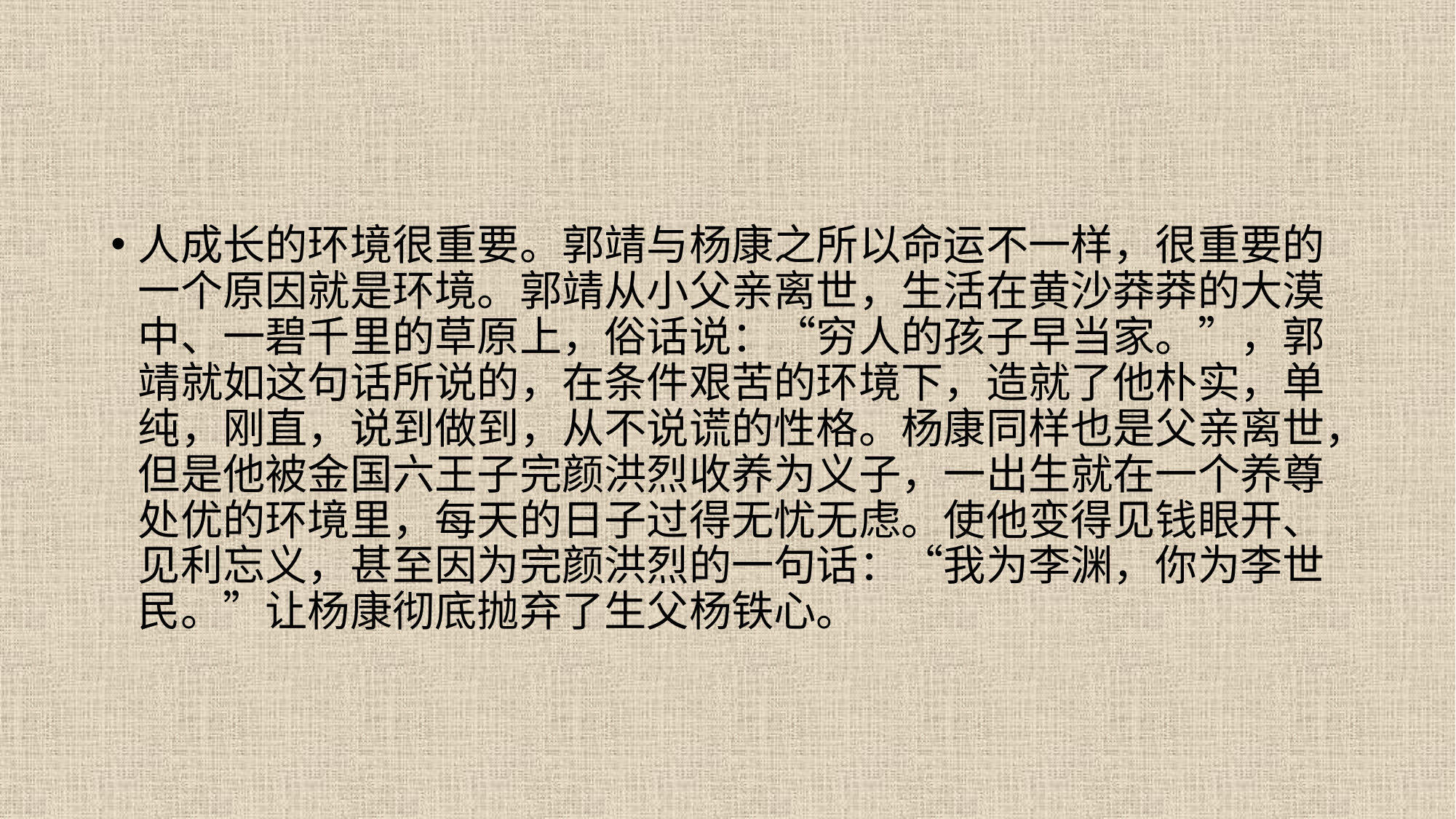

人成长的环境很重要。郭靖与杨康之所以命运不一样，很重要的一个原因就是环境。郭靖从小父亲离世，生活在黄沙莽莽的大漠中、一碧千里的草原上，俗话说：“穷人的孩子早当家。”，郭靖就如这句话所说的，在条件艰苦的环境下，造就了他朴实，单纯，刚直，说到做到，从不说谎的性格。杨康同样也是父亲离世，但是他被金国六王子完颜洪烈收养为义子，一出生就在一个养尊处优的环境里，每天的日子过得无忧无虑。使他变得见钱眼开、见利忘义，甚至因为完颜洪烈的一句话：“我为李渊，你为李世民。”让杨康彻底抛弃了生父杨铁心。